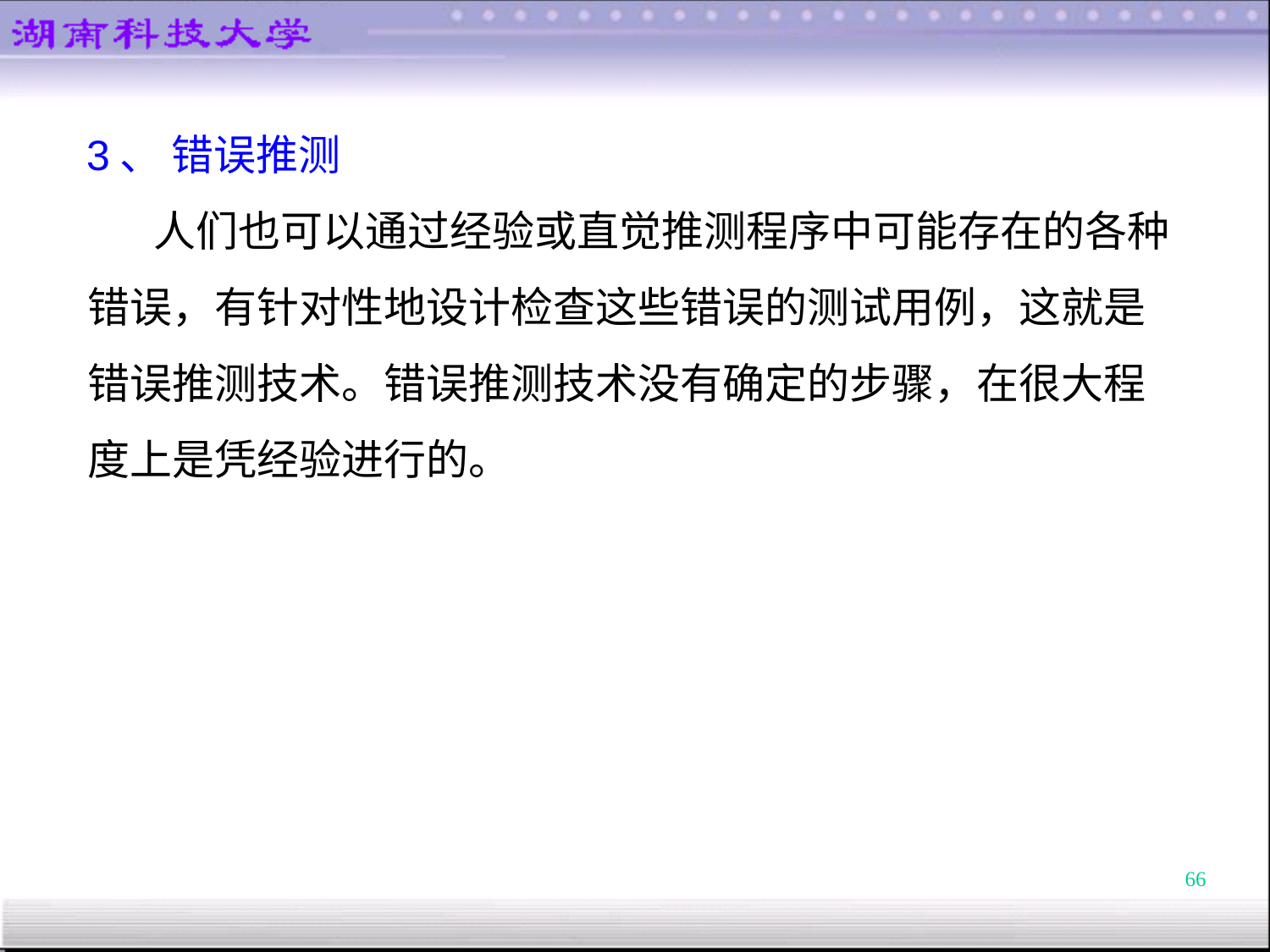

3、 错误推测
      人们也可以通过经验或直觉推测程序中可能存在的各种错误，有针对性地设计检查这些错误的测试用例，这就是错误推测技术。错误推测技术没有确定的步骤，在很大程度上是凭经验进行的。
66